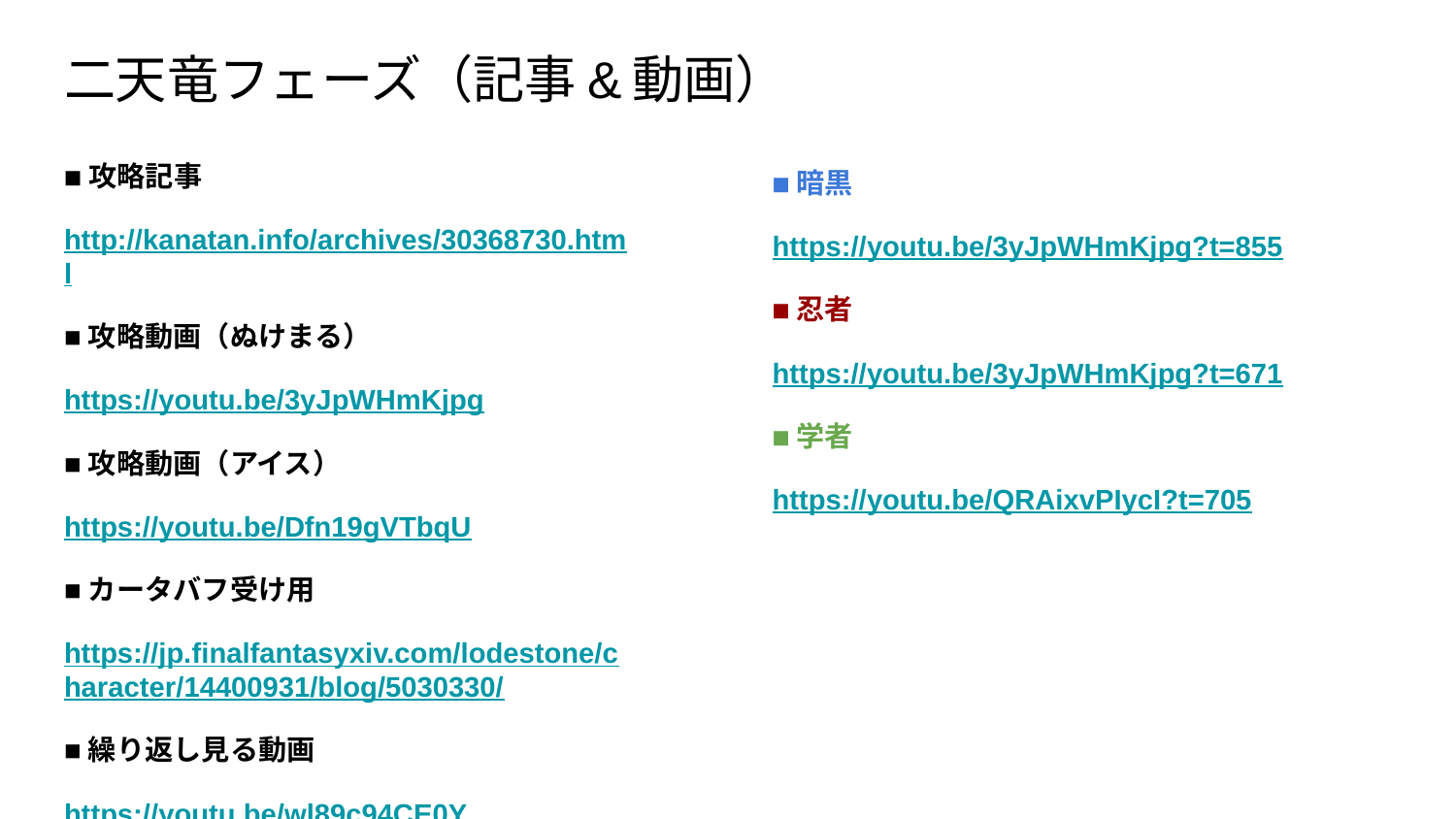

# 二天竜フェーズ（記事&動画）

◼攻略記事
http://kanatan.info/archives/30368730.html
■攻略動画（ぬけまる）
https://youtu.be/3yJpWHmKjpg
■攻略動画（アイス）
https://youtu.be/Dfn19gVTbqU
■カータバフ受け用
https://jp.finalfantasyxiv.com/lodestone/character/14400931/blog/5030330/
■繰り返し見る動画
https://youtu.be/wl89c94CE0Y
◼暗黒
https://youtu.be/3yJpWHmKjpg?t=855
◼忍者
https://youtu.be/3yJpWHmKjpg?t=671
◼学者
https://youtu.be/QRAixvPIycI?t=705